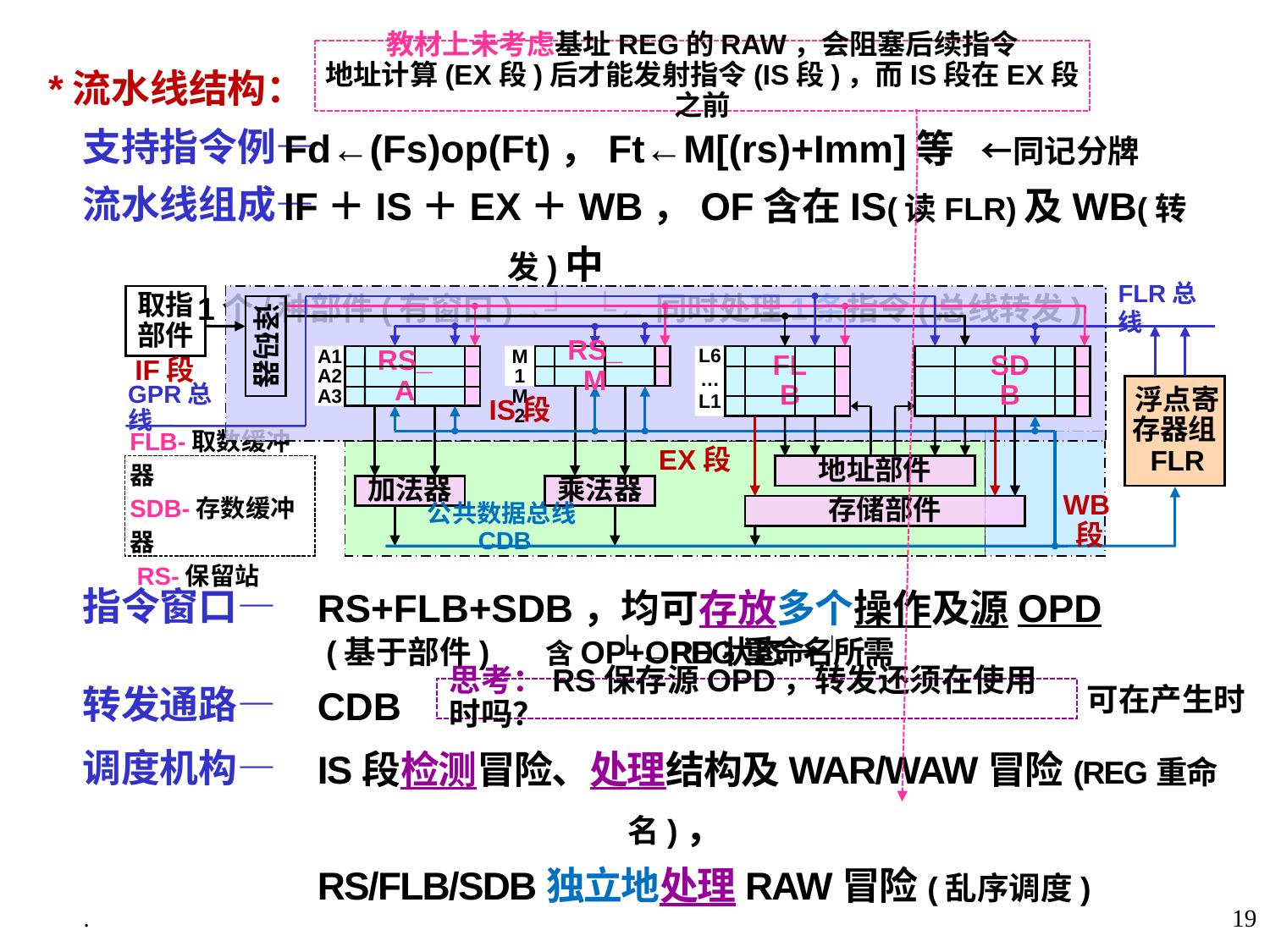

教材上未考虑基址REG的RAW，会阻塞后续指令
地址计算(EX段)后才能发射指令(IS段)，而IS段在EX段之前
 *流水线结构：
    支持指令例—
    流水线组成—

    指令窗口—

    转发通路—
    调度机构—
        Fd←(Fs)op(Ft)，Ft←M[(rs)+Imm]等   ←同记分牌
        IF＋IS＋EX＋WB，OF含在IS(读FLR)及WB(转发)中
1个/种部件(有窗口)→┘   └←同时处理1条指令(总线转发)
取指部件

FLR总线
译码器
A1
A2A3

M1
M2

RS_M

L6
…
L1

IF段
RS_A
FLB
SDB
浮点寄存器组FLR
GPR总线
IS段

EX段
FLB-取数缓冲器
SDB-存数缓冲器
 RS-保留站
地址部件
加法器
乘法器
存储部件
WB段
公共数据总线CDB

RS+FLB+SDB，均可存放多个操作及源OPD
 (基于部件)      含OP+OPD状态→┘
CDB
IS段检测冒险、处理结构及WAR/WAW冒险(REG重命名)，
RS/FLB/SDB独立地处理RAW冒险(乱序调度)
└←REG重命名所需
思考：RS保存源OPD，转发还须在使用时吗？
可在产生时
.
19